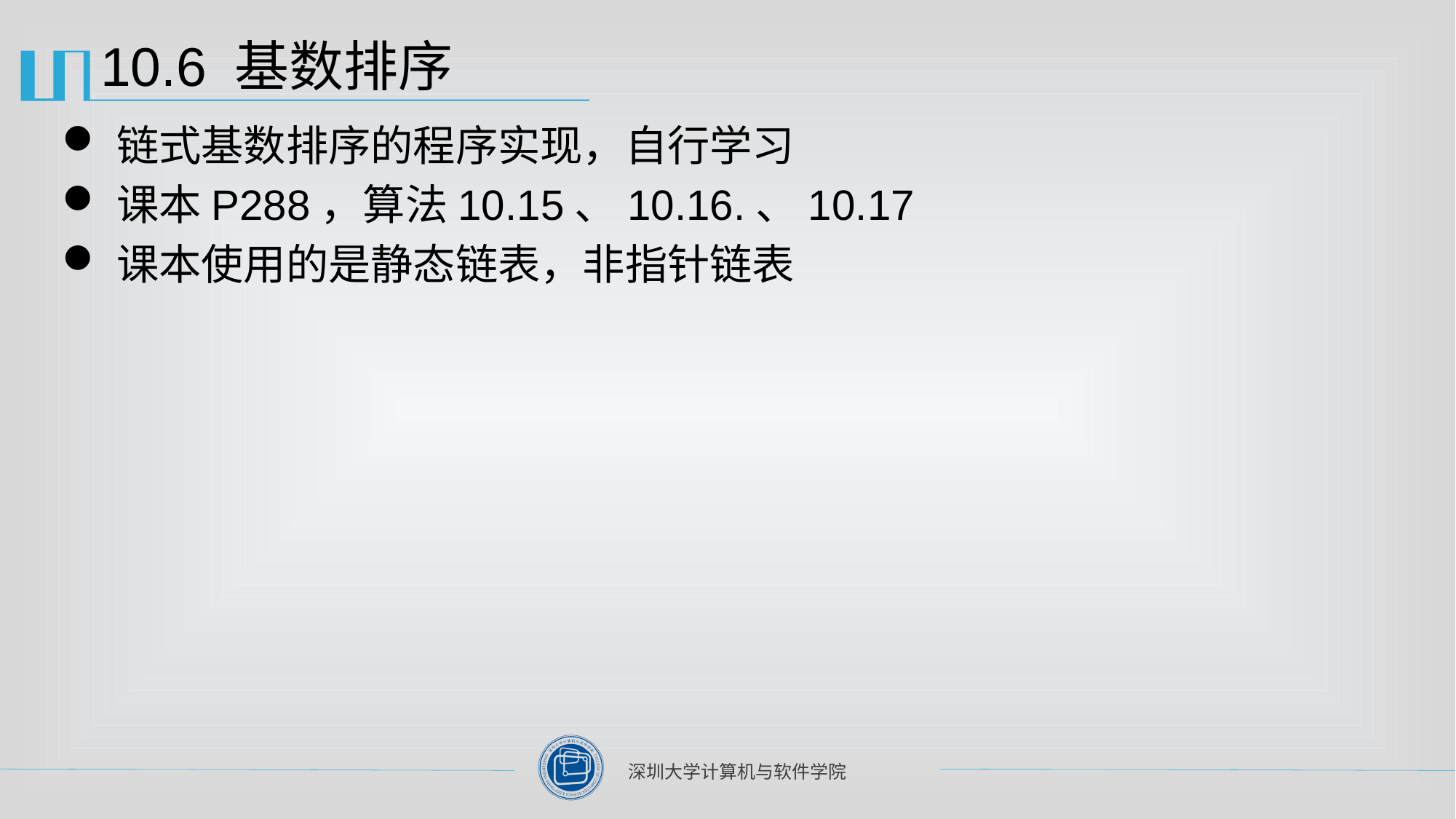

# 10.6 基数排序
链式基数排序的程序实现，自行学习
课本P288，算法10.15、10.16.、10.17
课本使用的是静态链表，非指针链表

97